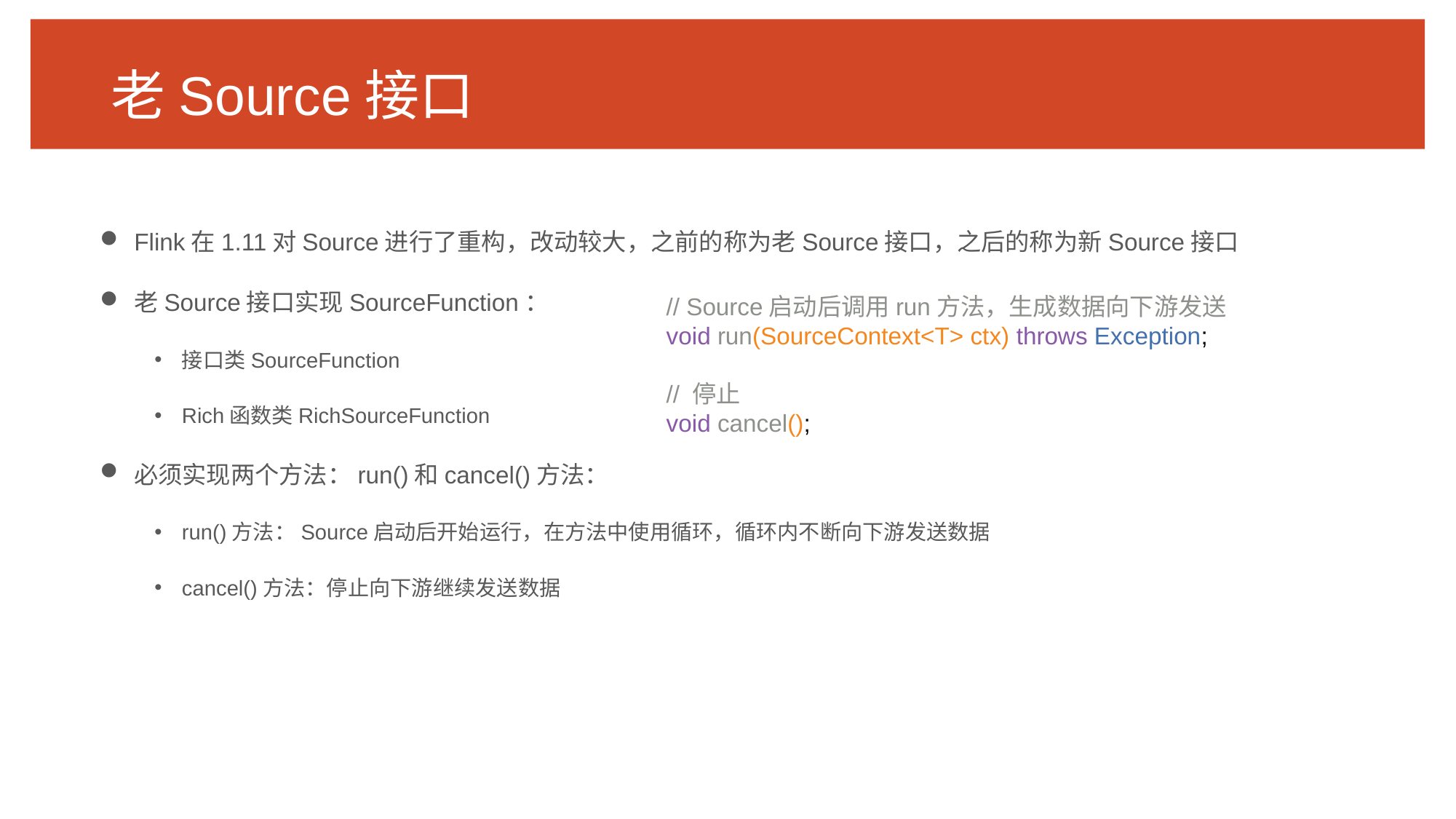

# 老Source接口
Flink在1.11对Source进行了重构，改动较大，之前的称为老Source接口，之后的称为新Source接口
老Source接口实现SourceFunction：
接口类SourceFunction
Rich函数类RichSourceFunction
必须实现两个方法：run()和cancel()方法：
run()方法：Source启动后开始运行，在方法中使用循环，循环内不断向下游发送数据
cancel()方法：停止向下游继续发送数据
// Source启动后调用run方法，生成数据向下游发送
void run(SourceContext<T> ctx) throws Exception;

// 停止
void cancel();